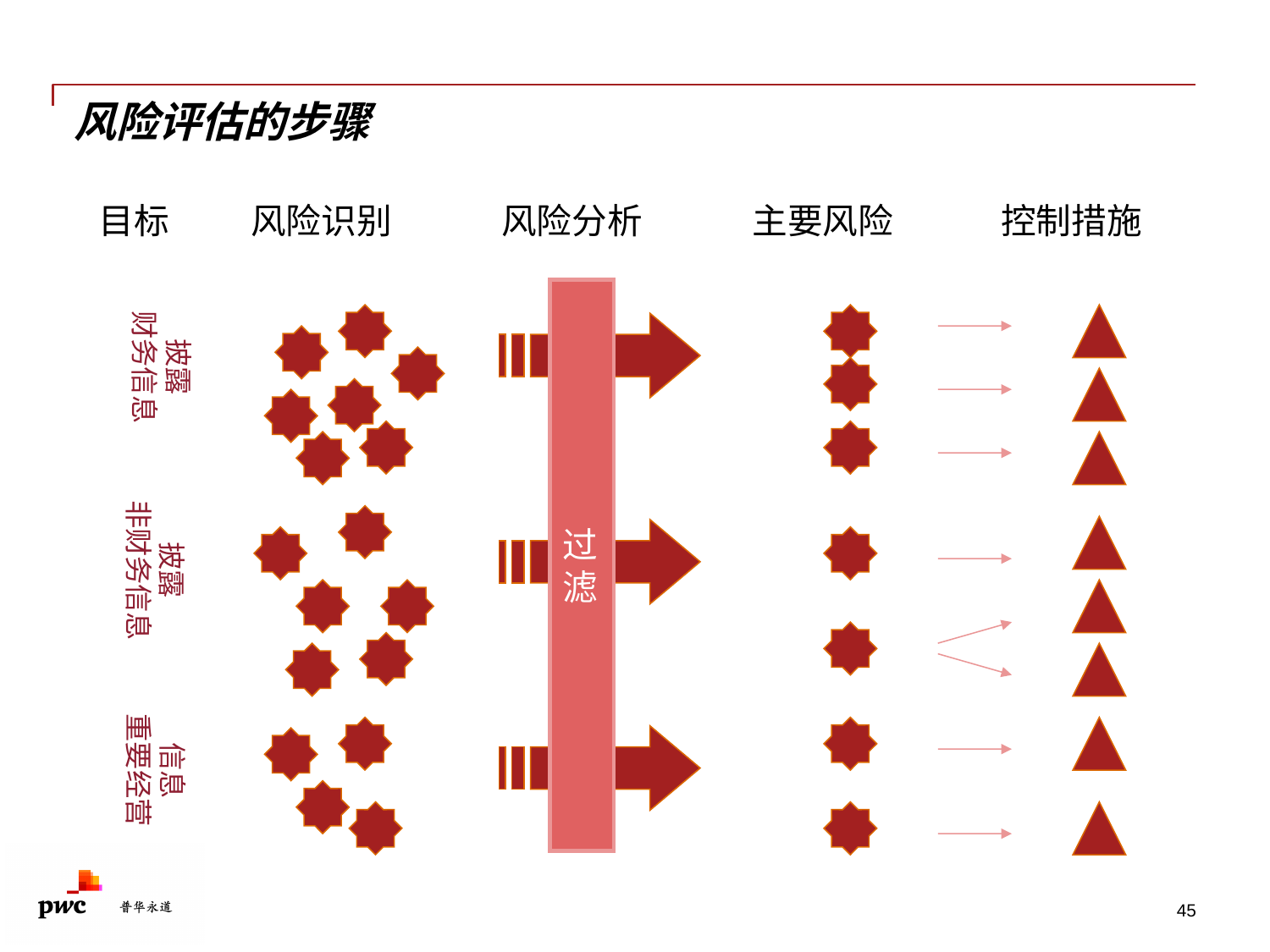

# 风险评估的步骤
目标
披露
财务信息
披露
非财务信息
信息
重要经营
风险识别
风险分析
主要风险
控制措施
过
滤

45